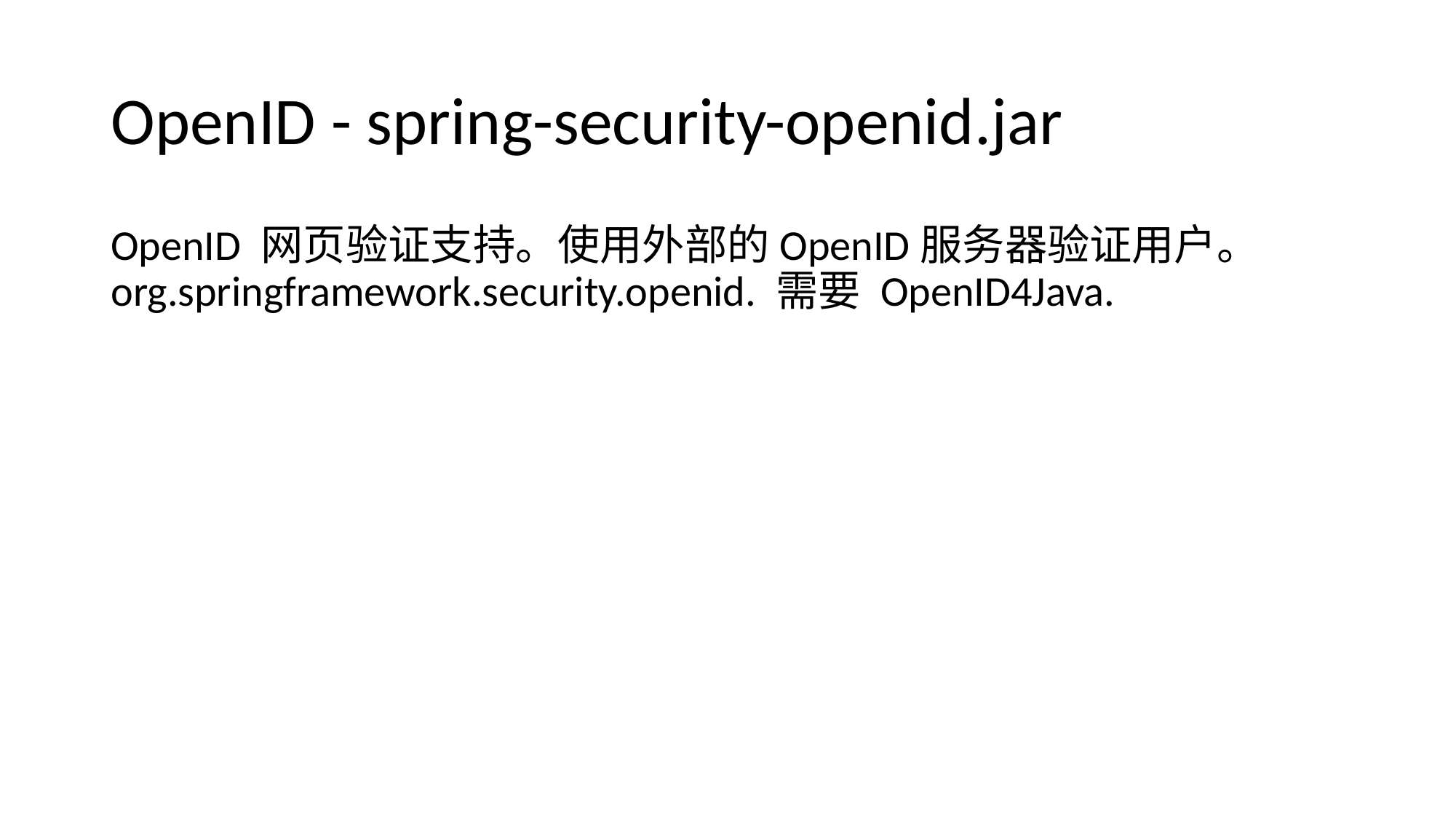

# OpenID - spring-security-openid.jar
OpenID 网页验证支持。使用外部的OpenID服务器验证用户。 org.springframework.security.openid. 需要 OpenID4Java.